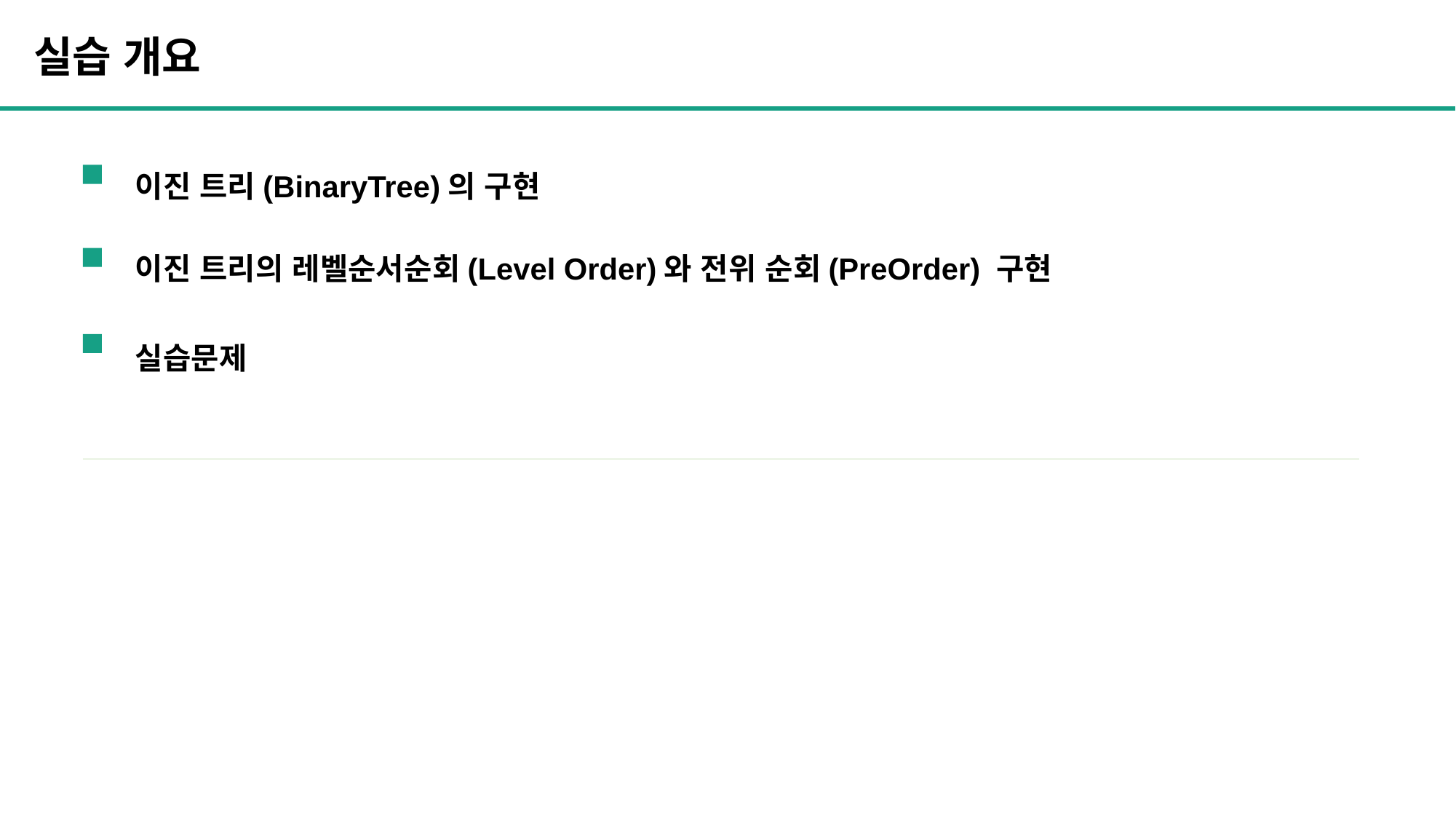

실습 개요
이진 트리(BinaryTree)의 구현

이진 트리의 레벨순서순회(Level Order)와 전위 순회(PreOrder) 구현

실습문제